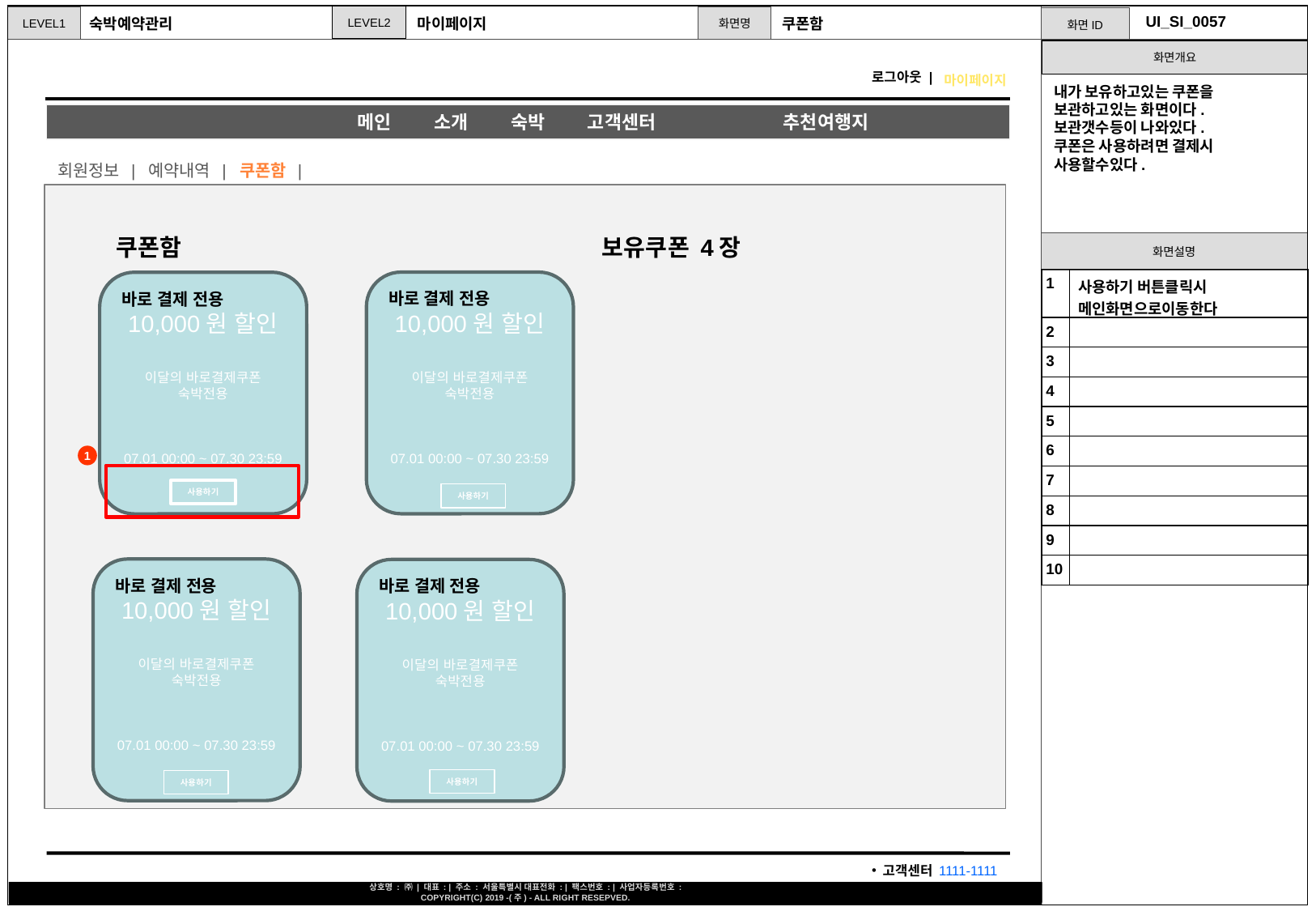

UI_SI_0057
숙박예약관리
마이페이지
쿠폰함
마이페이지
내가 보유하고있는 쿠폰을 보관하고있는 화면이다.
보관갯수등이 나와있다.
쿠폰은 사용하려면 결제시 사용할수있다.
 회원정보  |  예약내역  |  쿠폰함  |

쿠폰함                                      		보유쿠폰 4장
| 1 | 사용하기 버튼클릭시 메인화면으로이동한다 |
| --- | --- |
| 2 |  |
| 3 |  |
| 4 |  |
| 5 |  |
| 6 |  |
| 7 |  |
| 8 |  |
| 9 |  |
| 10 |  |
바로 결제 전용
10,000원 할인

이달의 바로결제쿠폰
숙박전용

07.01 00:00 ~ 07.30 23:59

바로 결제 전용
10,000원 할인

이달의 바로결제쿠폰
숙박전용

07.01 00:00 ~ 07.30 23:59

1

사용하기
사용하기
바로 결제 전용
10,000원 할인

이달의 바로결제쿠폰
숙박전용

07.01 00:00 ~ 07.30 23:59

바로 결제 전용
10,000원 할인

이달의 바로결제쿠폰
숙박전용

07.01 00:00 ~ 07.30 23:59

사용하기
사용하기